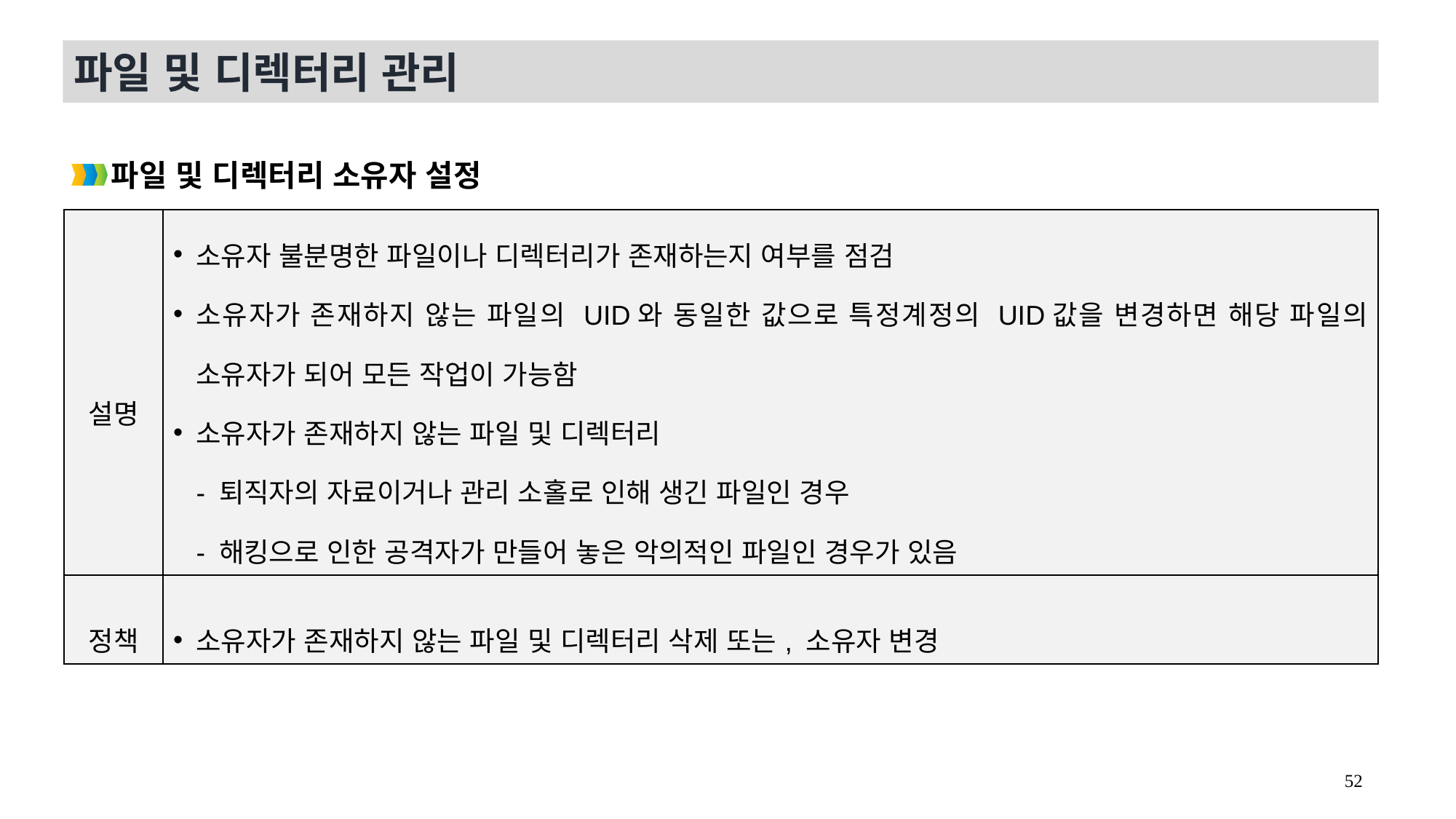

파일 및 디렉터리 관리
파일 및 디렉터리 소유자 설정

| 설명 | 소유자 불분명한 파일이나 디렉터리가 존재하는지 여부를 점검 소유자가 존재하지 않는 파일의 UID와 동일한 값으로 특정계정의 UID값을 변경하면 해당 파일의 소유자가 되어 모든 작업이 가능함 소유자가 존재하지 않는 파일 및 디렉터리 - 퇴직자의 자료이거나 관리 소홀로 인해 생긴 파일인 경우 - 해킹으로 인한 공격자가 만들어 놓은 악의적인 파일인 경우가 있음 |
| --- | --- |
| 정책 | 소유자가 존재하지 않는 파일 및 디렉터리 삭제 또는, 소유자 변경 |